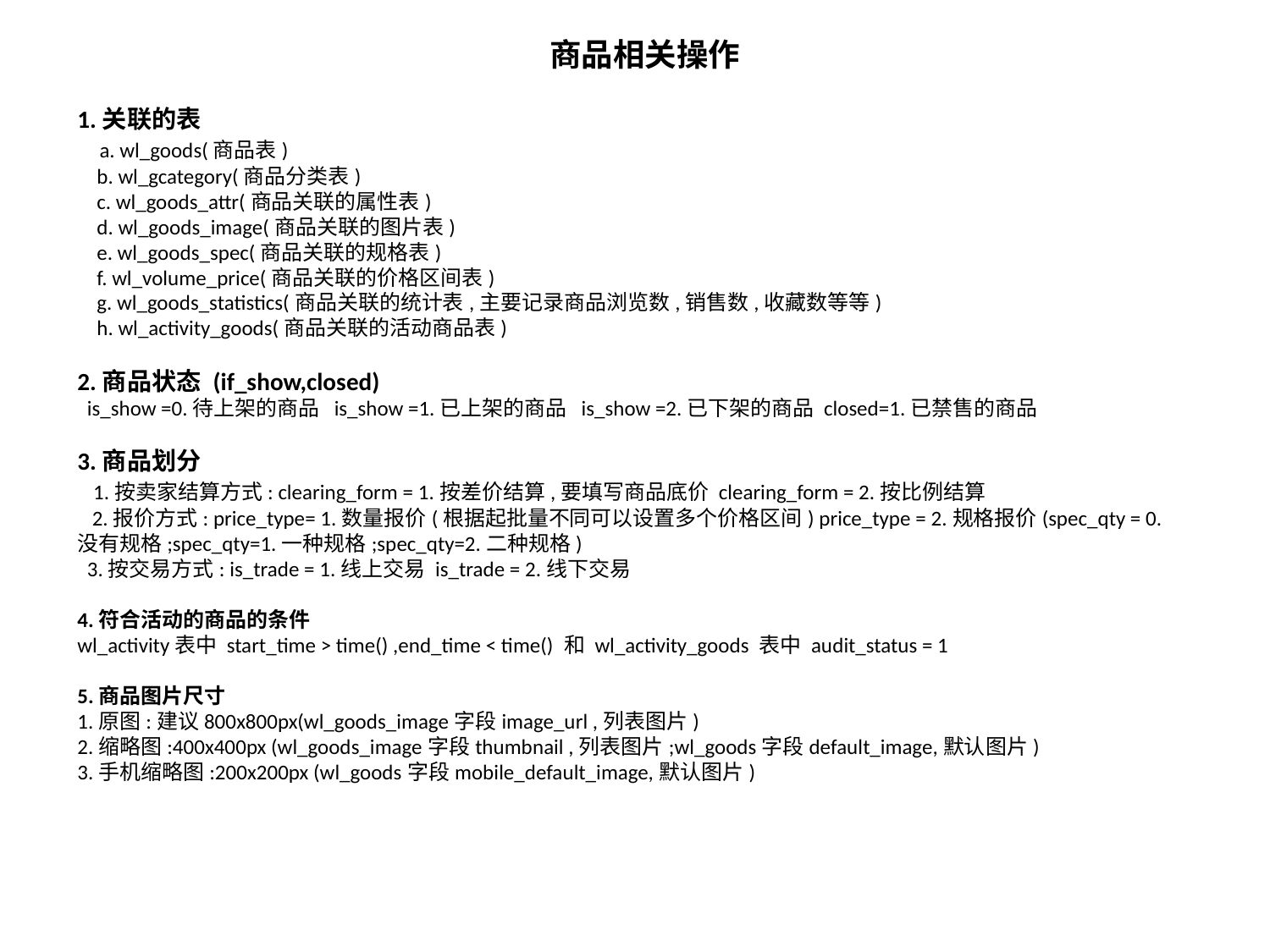

商品相关操作
1.关联的表
    a. wl_goods(商品表)
    b. wl_gcategory(商品分类表)
    c. wl_goods_attr(商品关联的属性表)
    d. wl_goods_image(商品关联的图片表)
    e. wl_goods_spec(商品关联的规格表)
    f. wl_volume_price(商品关联的价格区间表)
    g. wl_goods_statistics(商品关联的统计表,主要记录商品浏览数,销售数,收藏数等等)
    h. wl_activity_goods(商品关联的活动商品表)

2.商品状态 (if_show,closed)
  is_show =0.待上架的商品  is_show =1.已上架的商品  is_show =2.已下架的商品 closed=1.已禁售的商品

3.商品划分
   1.按卖家结算方式: clearing_form = 1.按差价结算,要填写商品底价 clearing_form = 2.按比例结算
   2.报价方式: price_type= 1.数量报价(根据起批量不同可以设置多个价格区间) price_type = 2.规格报价(spec_qty = 0.没有规格;spec_qty=1.一种规格;spec_qty=2.二种规格)
  3.按交易方式: is_trade = 1.线上交易 is_trade = 2.线下交易

4.符合活动的商品的条件
wl_activity表中 start_time > time() ,end_time < time() 和 wl_activity_goods 表中 audit_status = 1

5.商品图片尺寸
1.原图:建议800x800px(wl_goods_image字段image_url ,列表图片)
2.缩略图:400x400px (wl_goods_image字段thumbnail ,列表图片;wl_goods字段default_image,默认图片)
3.手机缩略图:200x200px (wl_goods字段mobile_default_image,默认图片)